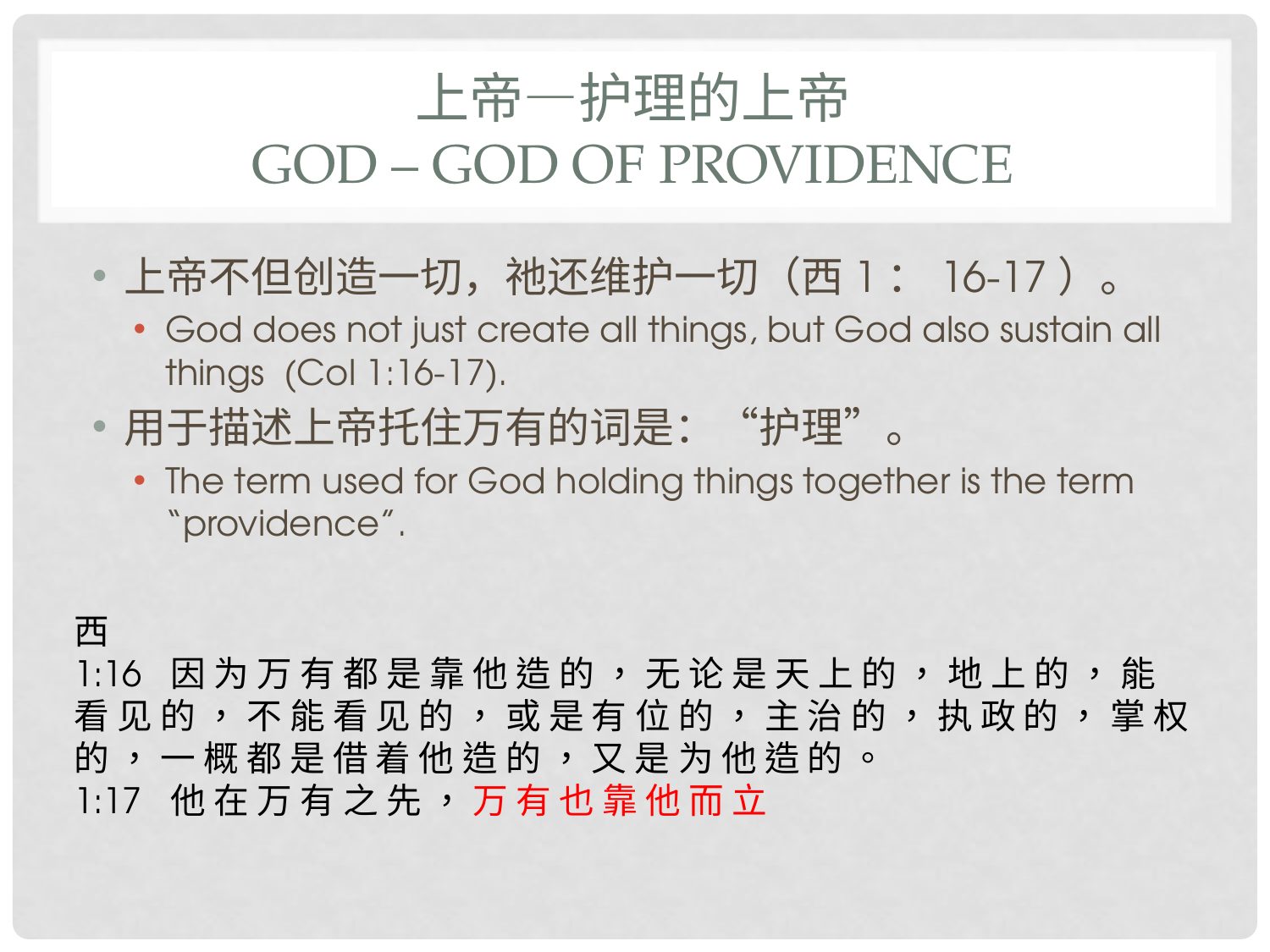

# 上帝—护理的上帝 God – god of providence
上帝不但创造一切，祂还维护一切（西1：16-17）。
God does not just create all things, but God also sustain all things  (Col 1:16-17).
用于描述上帝托住万有的词是：“护理”。
The term used for God holding things together is the term “providence”.

西
1:16  因 为 万 有 都 是 靠 他 造 的 ， 无 论 是 天 上 的 ， 地 上 的 ， 能 看 见 的 ， 不 能 看 见 的 ， 或 是 有 位 的 ， 主 治 的 ， 执 政 的 ， 掌 权 的 ， 一 概 都 是 借 着 他 造 的 ， 又 是 为 他 造 的 。
1:17  他 在 万 有 之 先 ， 万 有 也 靠 他 而 立